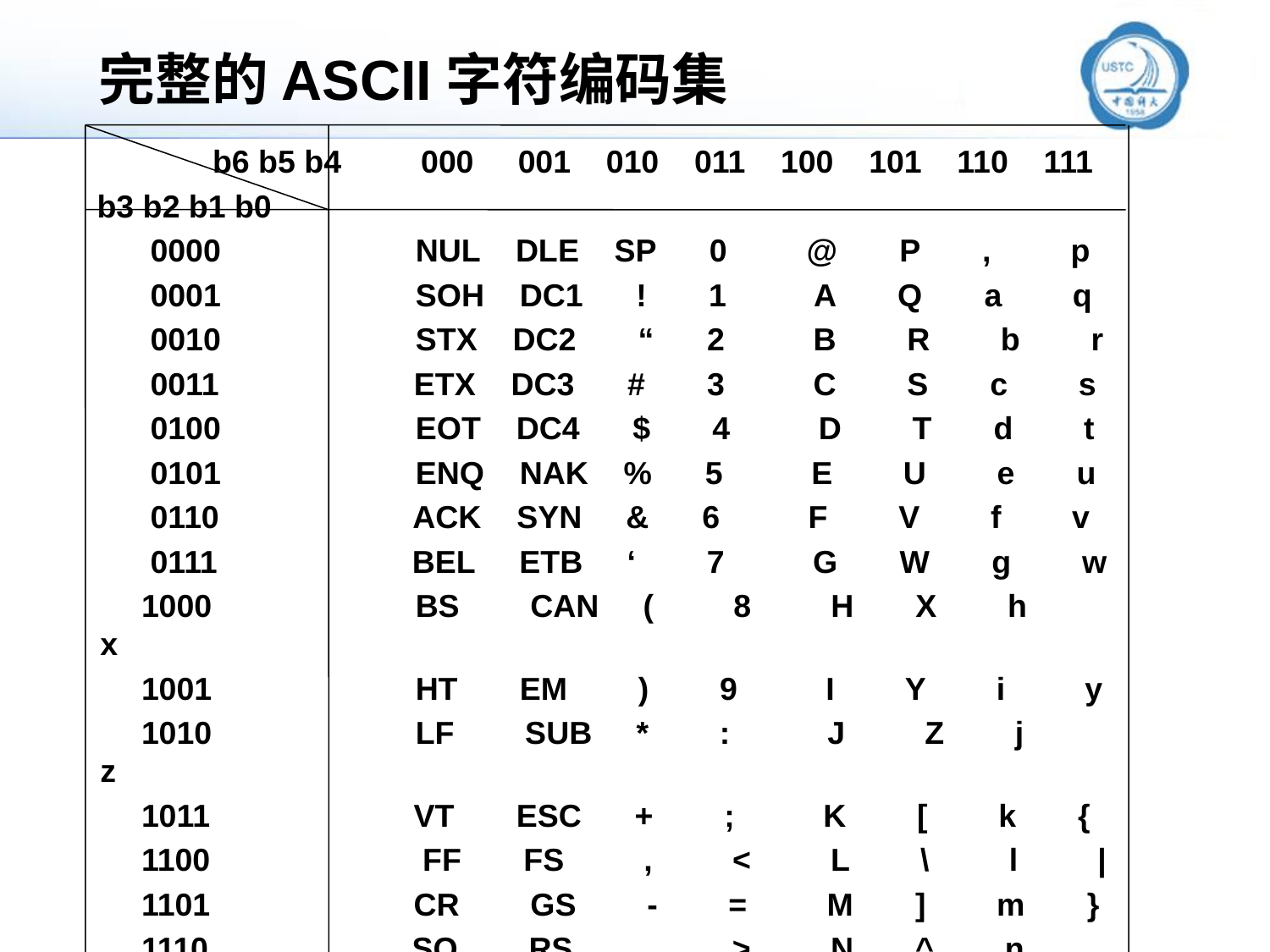

# 完整的ASCII字符编码集

                  b6 b5 b4         000     001    010    011    100    101    110    111
     b3 b2 b1 b0
           0000                      NUL    DLE    SP      0         @       P       ,         p
           0001                      SOH    DC1      !       1          A       Q       a        q
           0010                      STX    DC2       “      2          B        R        b        r
           0011                      ETX    DC3      #       3          C        S       c        s
           0100                      EOT    DC4      $       4          D        T       d        t
           0101                      ENQ    NAK    %      5          E        U        e       u
           0110                      ACK    SYN     &      6          F        V        f        v
           0111                      BEL     ETB     ‘        7          G       W       g        w
          1000                       BS        CAN     (         8         H       X        h        x
          1001                       HT       EM        )        9          I        Y        i         y
          1010                       LF        SUB     *        :           J         Z        j        z
          1011                       VT       ESC      +        ;          K        [        k       {
          1100                        FF       FS         ,         <         L        \         l         |
          1101                       CR        GS        -        =         M       ]        m       }
          1110                       SO        RS        .         >         N       ^        n        ~
          1111                       SI          US        /        ?          O       _        o